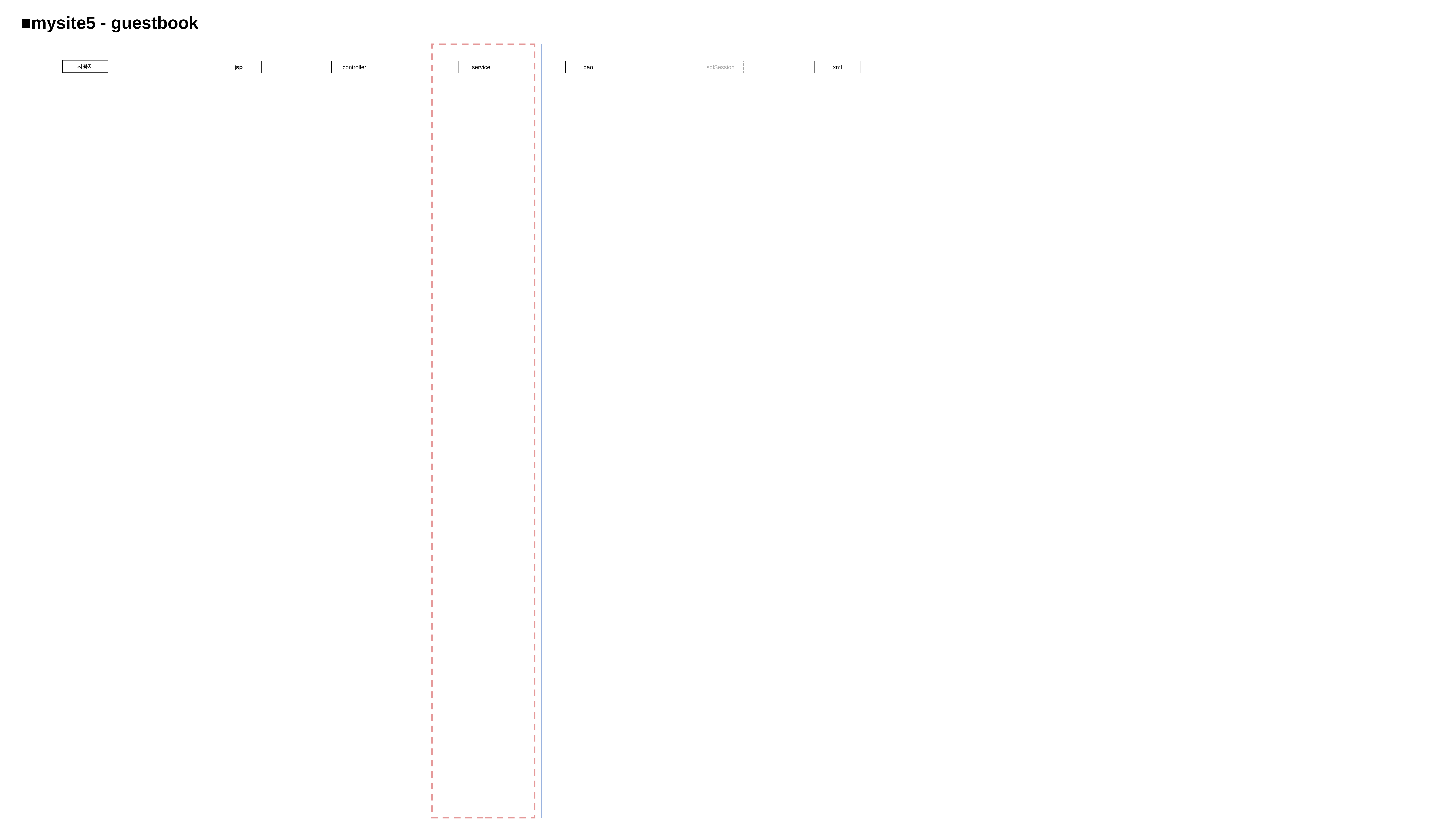

■mysite5 - guestbook

사용자
jsp
controller
service
dao
sqlSession
xml
deleteForm.jsp